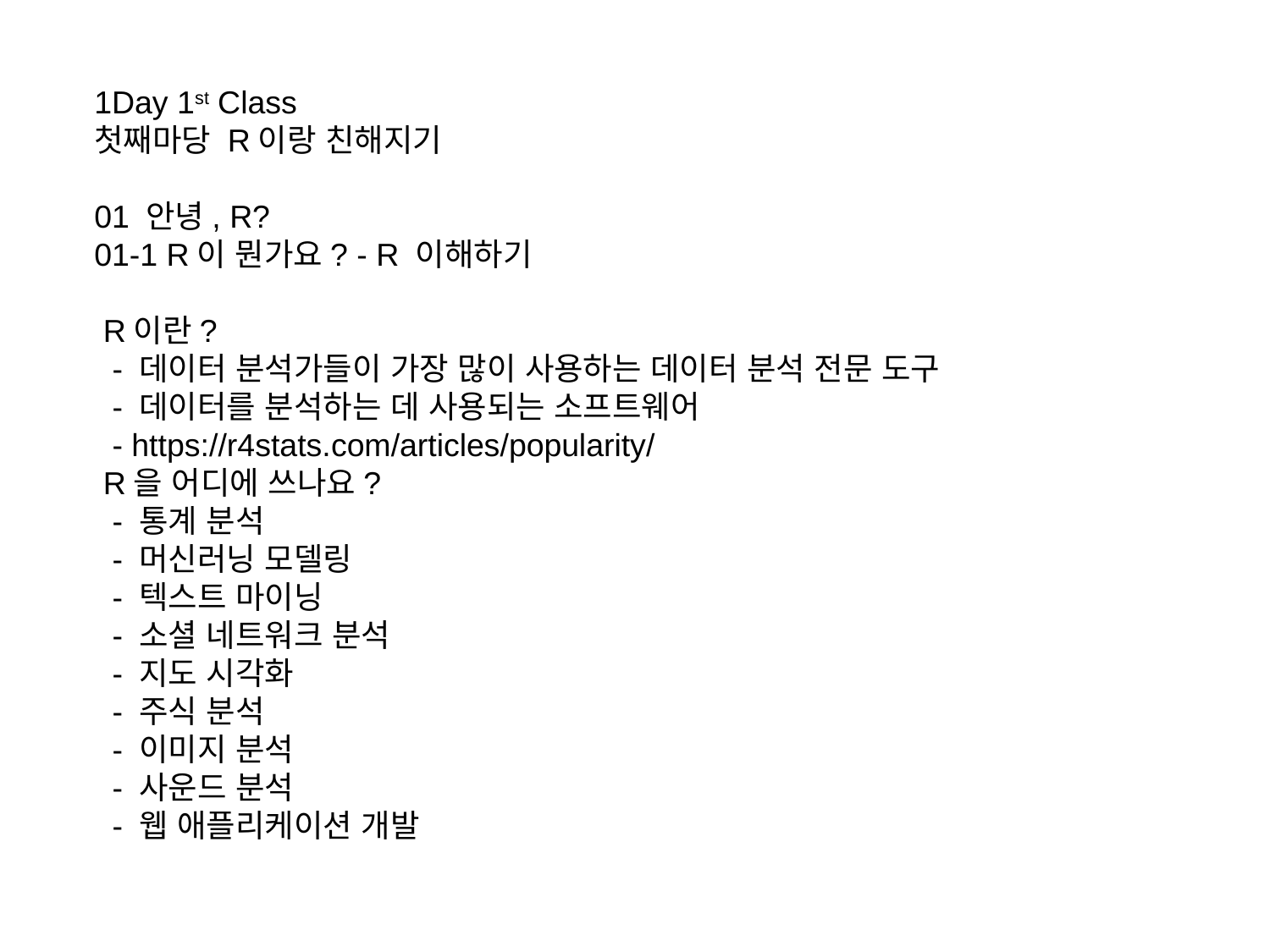

1Day 1st Class
첫째마당 R이랑 친해지기

01 안녕, R?
01-1 R이 뭔가요? - R 이해하기
 R이란?
  - 데이터 분석가들이 가장 많이 사용하는 데이터 분석 전문 도구
  - 데이터를 분석하는 데 사용되는 소프트웨어
  - https://r4stats.com/articles/popularity/
 R을 어디에 쓰나요?
  - 통계 분석
  - 머신러닝 모델링
  - 텍스트 마이닝
  - 소셜 네트워크 분석
  - 지도 시각화
  - 주식 분석
  - 이미지 분석
  - 사운드 분석
  - 웹 애플리케이션 개발